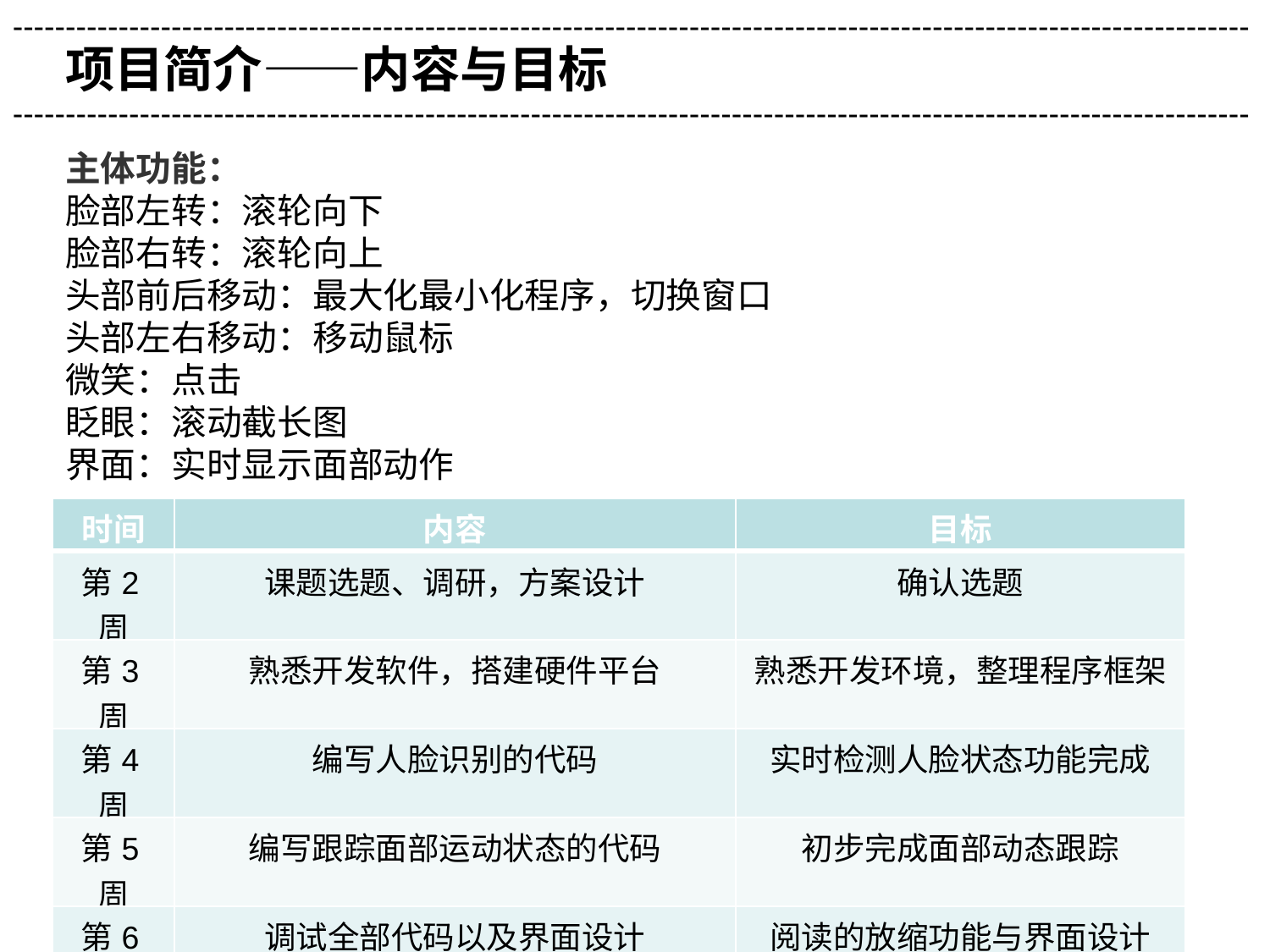

---------------------------------------------------------------------------------------------------------------------
项目简介——内容与目标
---------------------------------------------------------------------------------------------------------------------
主体功能：
脸部左转：滚轮向下
脸部右转：滚轮向上
头部前后移动：最大化最小化程序，切换窗口
头部左右移动：移动鼠标
微笑：点击
眨眼：滚动截长图
界面：实时显示面部动作

| 时间 | 内容 | 目标 |
| --- | --- | --- |
| 第2周 | 课题选题、调研，方案设计 | 确认选题 |
| 第3周 | 熟悉开发软件，搭建硬件平台 | 熟悉开发环境，整理程序框架 |
| 第4周 | 编写人脸识别的代码 | 实时检测人脸状态功能完成 |
| 第5周 | 编写跟踪面部运动状态的代码 | 初步完成面部动态跟踪 |
| 第6周 | 调试全部代码以及界面设计 | 阅读的放缩功能与界面设计 |
| 第7周 | 调试、撰写答辩报告 | 完善功能，调试完成 |
| 第8周 | 验收、答辩 | 验收通过 |